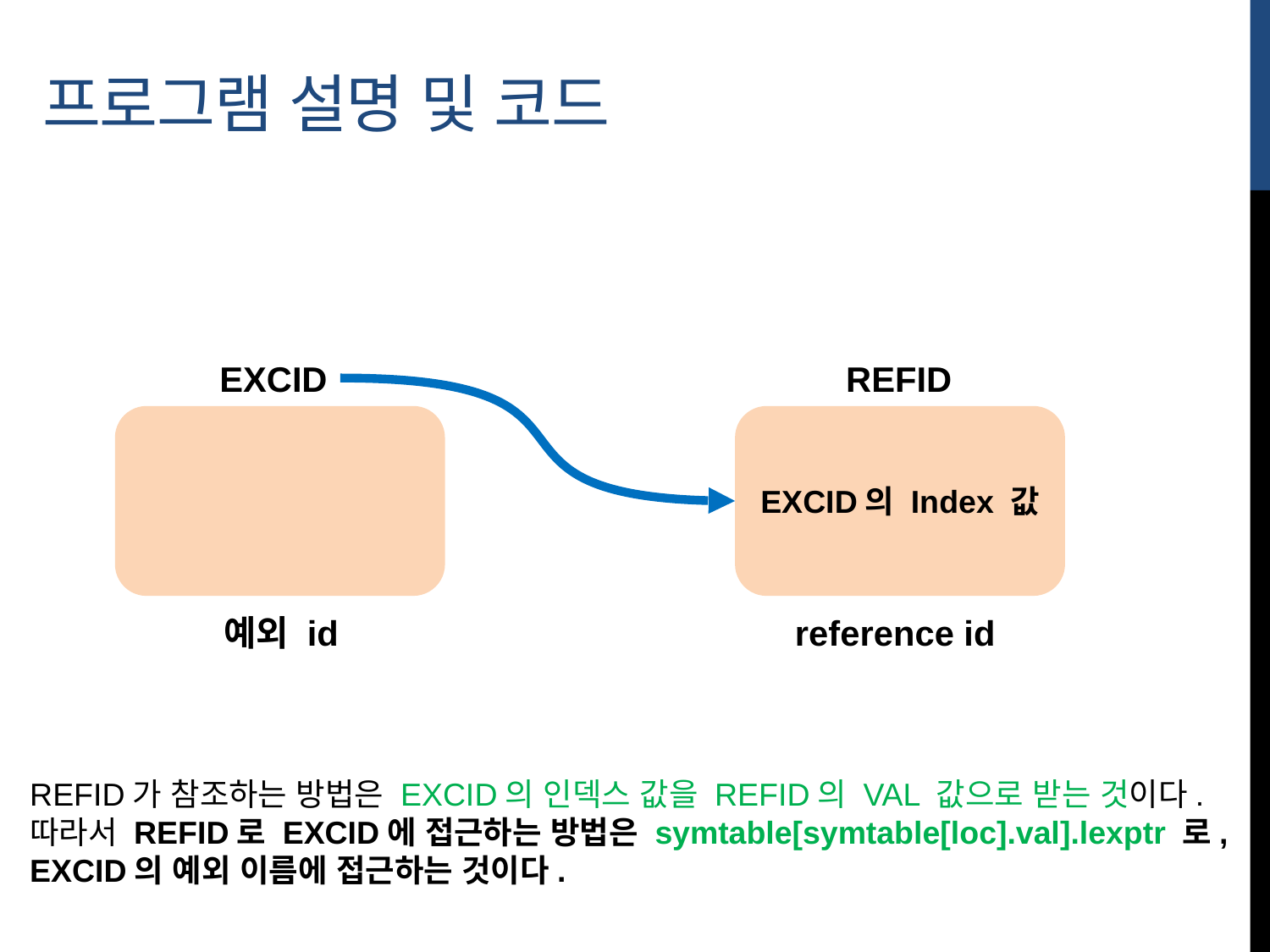

프로그램 설명 및 코드
REFID
EXCID

EXCID의 Index 값
예외 id
reference id
REFID가 참조하는 방법은 EXCID의 인덱스 값을 REFID의 VAL 값으로 받는 것이다.
따라서 REFID로 EXCID에 접근하는 방법은 symtable[symtable[loc].val].lexptr 로,
EXCID의 예외 이름에 접근하는 것이다.